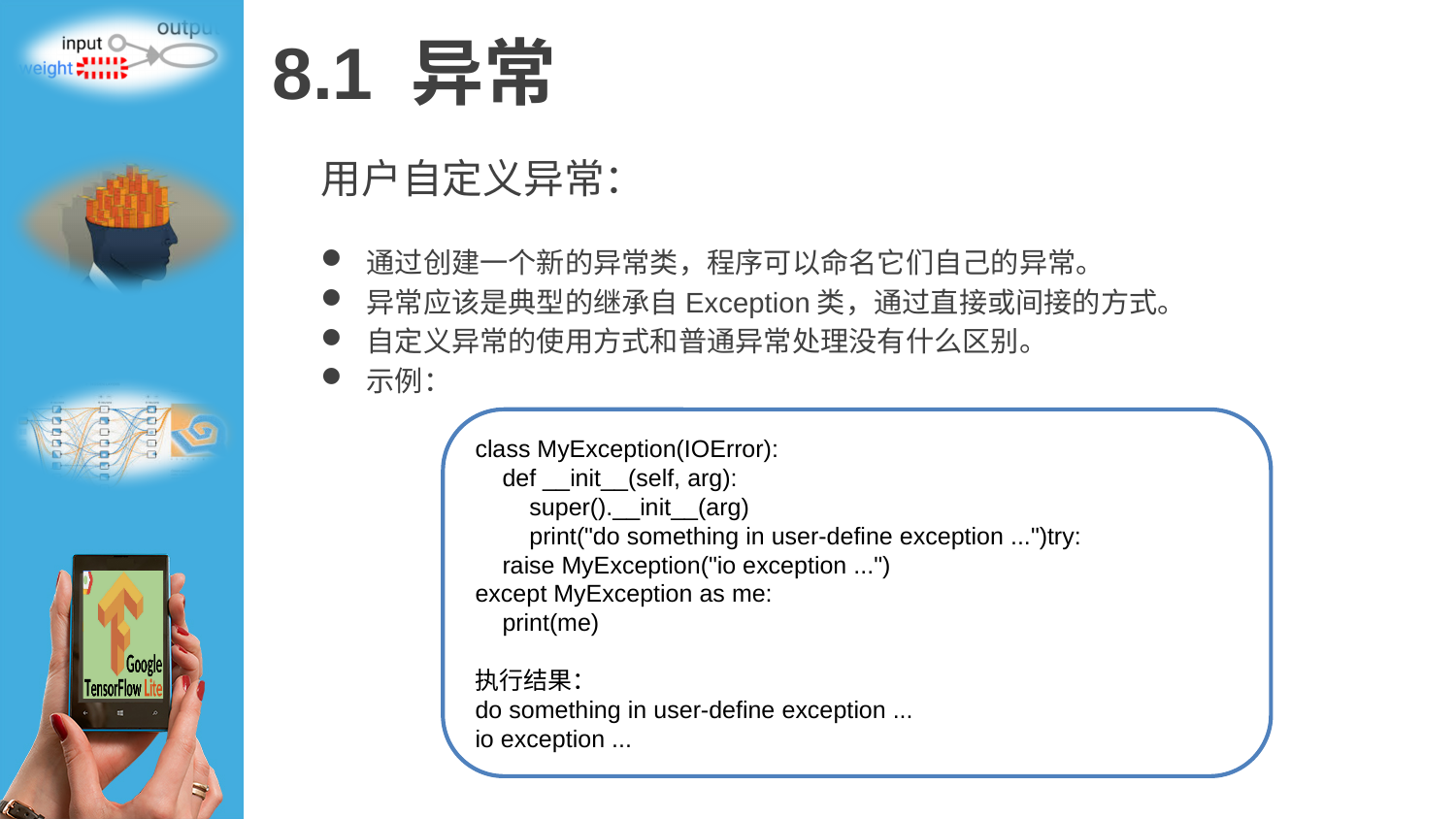

# 8.1 异常
用户自定义异常：
通过创建一个新的异常类，程序可以命名它们自己的异常。
异常应该是典型的继承自Exception类，通过直接或间接的方式。
自定义异常的使用方式和普通异常处理没有什么区别。
示例：

class MyException(IOError):
    def __init__(self, arg):
        super().__init__(arg)
        print("do something in user-define exception ...")try:
    raise MyException("io exception ...")
except MyException as me:
    print(me)

执行结果：
do something in user-define exception ...
io exception ...